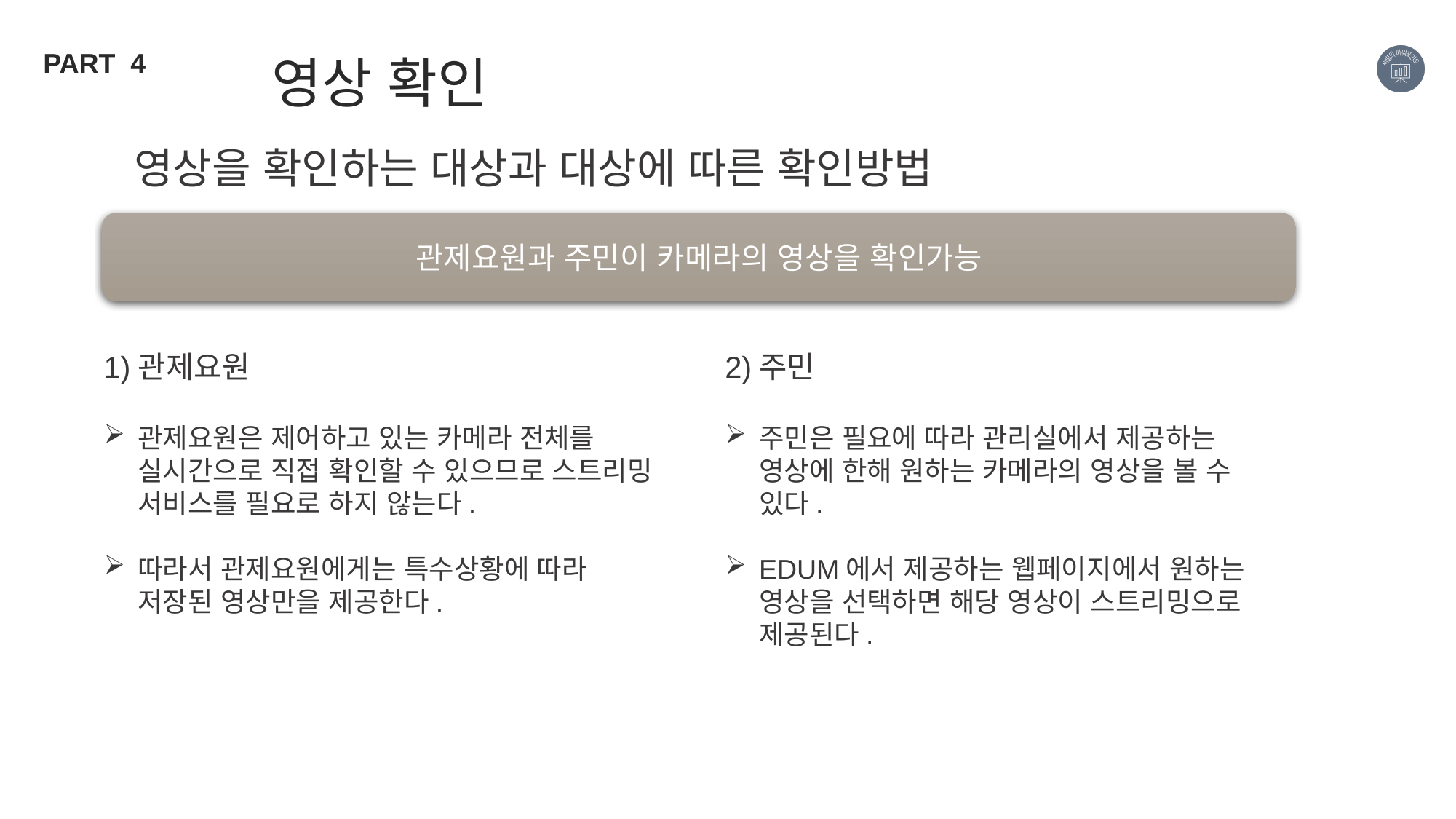

PART  4
영상 확인
영상을 확인하는 대상과 대상에 따른 확인방법
관제요원과 주민이 카메라의 영상을 확인가능
1)관제요원

관제요원은 제어하고 있는 카메라 전체를 실시간으로 직접 확인할 수 있으므로 스트리밍 서비스를 필요로 하지 않는다.

따라서 관제요원에게는 특수상황에 따라 저장된 영상만을 제공한다.

2)주민

주민은 필요에 따라 관리실에서 제공하는 영상에 한해 원하는 카메라의 영상을 볼 수 있다.

EDUM에서 제공하는 웹페이지에서 원하는 영상을 선택하면 해당 영상이 스트리밍으로 제공된다.